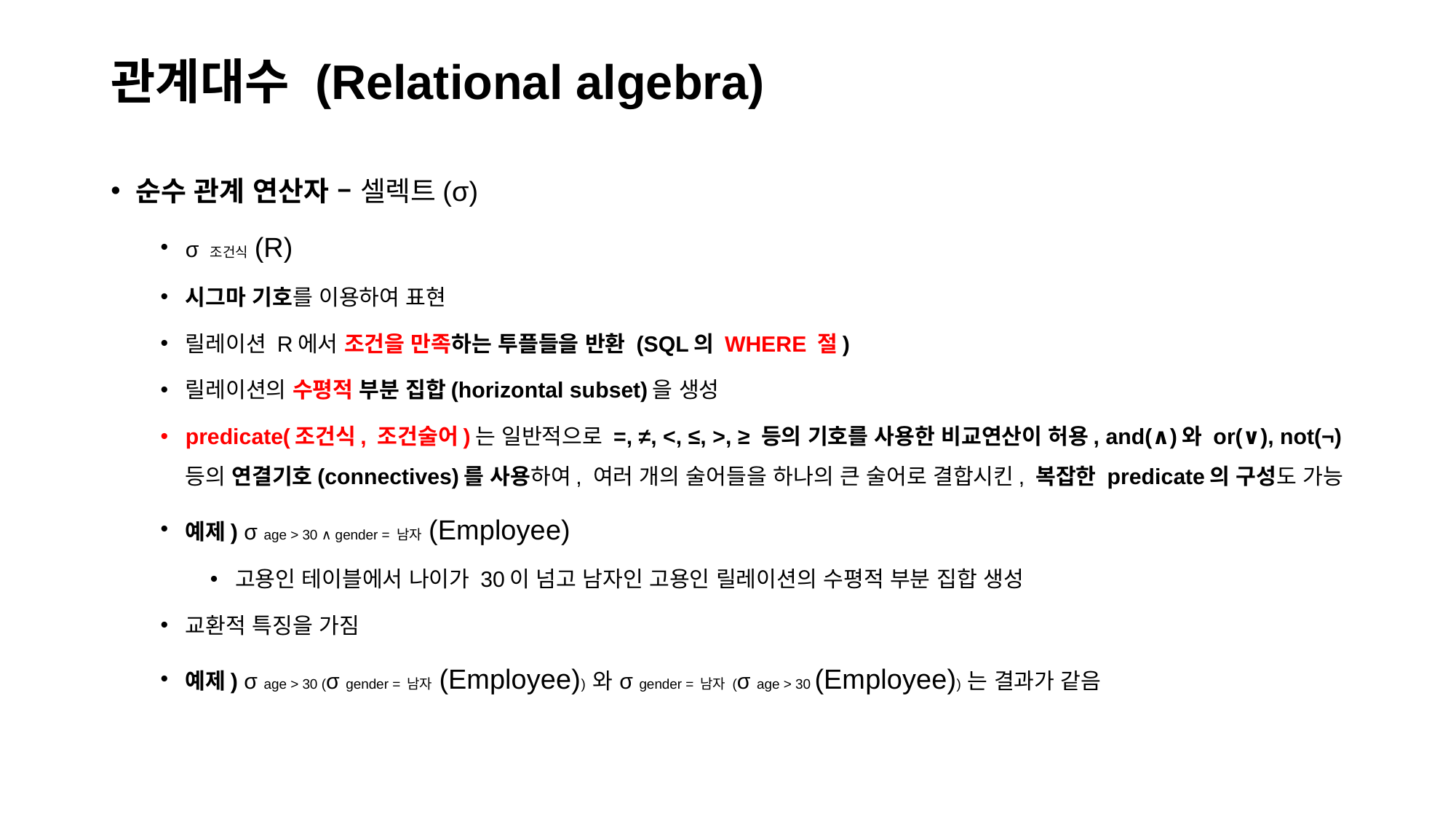

# 관계대수 (Relational algebra)
순수 관계 연산자 – 셀렉트(σ)
σ 조건식 (R)
시그마 기호를 이용하여 표현
릴레이션 R에서 조건을 만족하는 투플들을 반환 (SQL의 WHERE 절)
릴레이션의 수평적 부분 집합(horizontal subset)을 생성
predicate(조건식, 조건술어)는 일반적으로 =, ≠, <, ≤, >, ≥ 등의 기호를 사용한 비교연산이 허용, and(∧)와 or(∨), not(¬)등의 연결기호(connectives)를 사용하여, 여러 개의 술어들을 하나의 큰 술어로 결합시킨, 복잡한 predicate의 구성도 가능
예제) σ age > 30 ∧ gender = 남자 (Employee)
고용인 테이블에서 나이가 30이 넘고 남자인 고용인 릴레이션의 수평적 부분 집합 생성
교환적 특징을 가짐
예제) σ age > 30 (σ gender = 남자 (Employee)) 와 σ gender = 남자 (σ age > 30 (Employee)) 는 결과가 같음